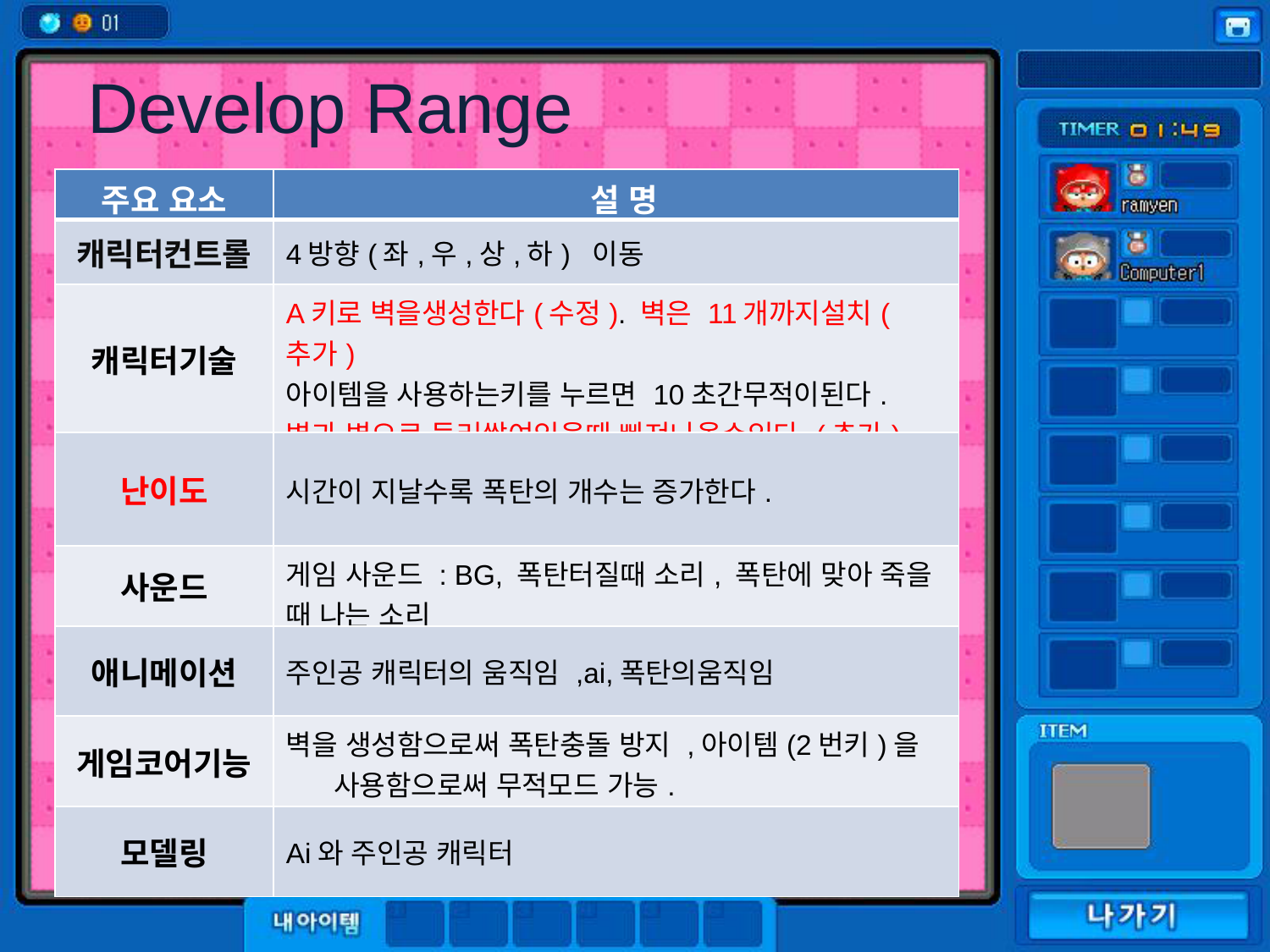

Develop Range
| 주요 요소 | 설 명 |
| --- | --- |
| 캐릭터컨트롤 | 4방향(좌,우,상,하) 이동 |
| 캐릭터기술 | A키로 벽을생성한다(수정). 벽은 11개까지설치(추가) 아이템을 사용하는키를 누르면 10초간무적이된다. 벽과 벽으로 둘러쌓여있을때 빠져나올수있다.(추가) |
| 난이도 | 시간이 지날수록 폭탄의 개수는 증가한다. |
| 사운드 | 게임 사운드 : BG, 폭탄터질때 소리, 폭탄에 맞아 죽을 때 나는 소리 |
| 애니메이션 | 주인공 캐릭터의 움직임 ,ai,폭탄의움직임 |
| 게임코어기능 | 벽을 생성함으로써 폭탄충돌 방지 ,아이템(2번키)을 사용함으로써 무적모드 가능. |
| 모델링 | Ai와 주인공 캐릭터 |
게임컨셉

개발범위

게임실행흐름

개발 일정